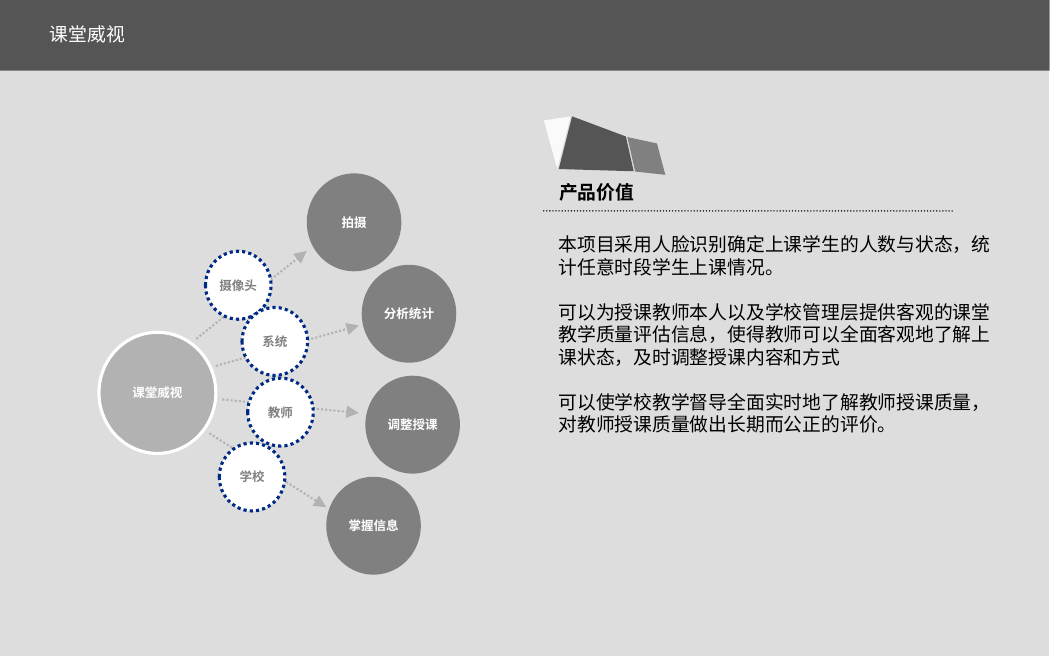

课堂威视

拍摄
产品价值

本项目采用人脸识别确定上课学生的人数与状态，统计任意时段学生上课情况。

可以为授课教师本人以及学校管理层提供客观的课堂教学质量评估信息，使得教师可以全面客观地了解上课状态，及时调整授课内容和方式

可以使学校教学督导全面实时地了解教师授课质量，对教师授课质量做出长期而公正的评价。

摄像头
系统
教师
学校
分析统计

课堂威视
调整授课

掌握信息